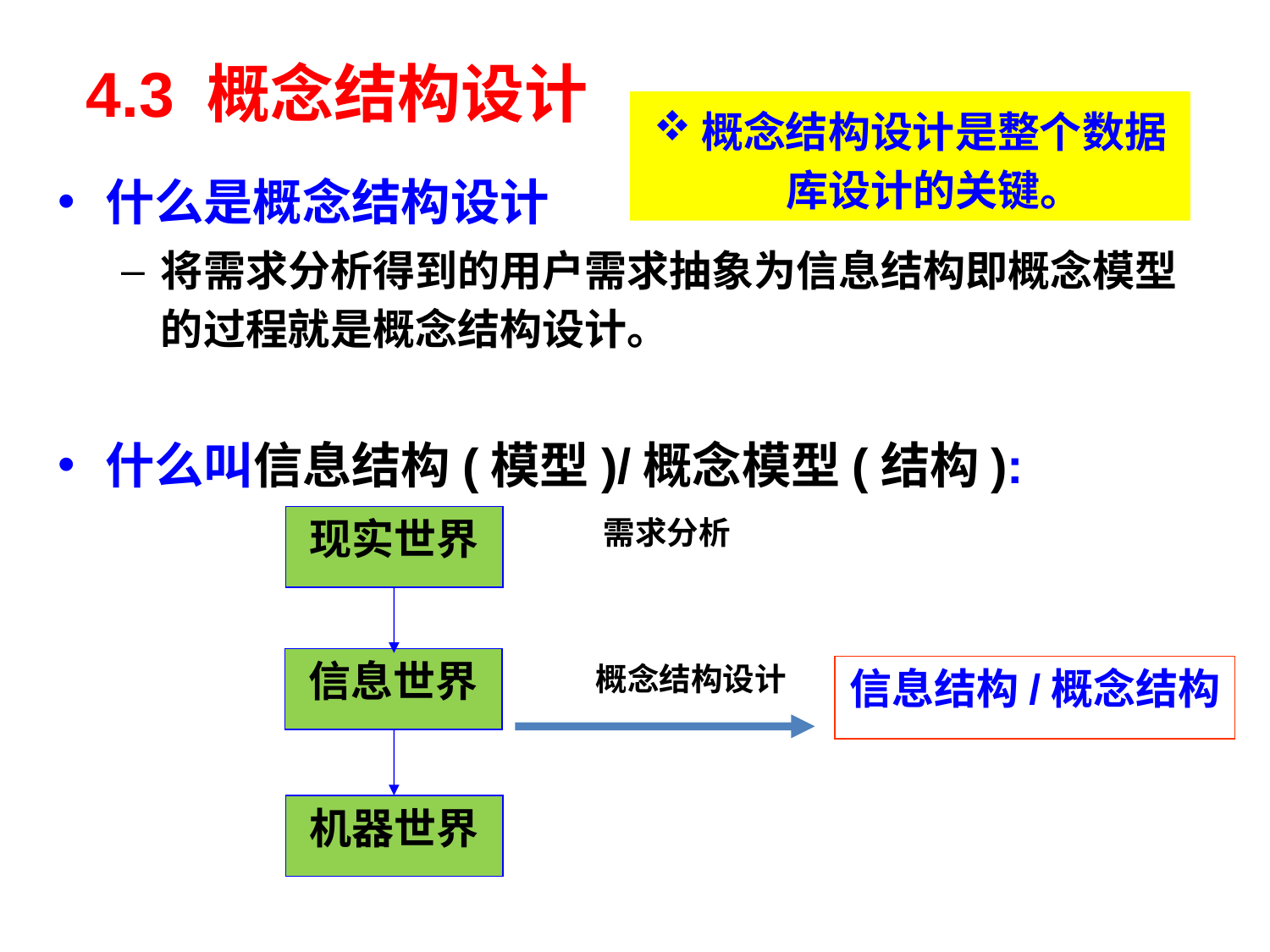

# 4.3 概念结构设计
概念结构设计是整个数据库设计的关键。
什么是概念结构设计
将需求分析得到的用户需求抽象为信息结构即概念模型的过程就是概念结构设计。

什么叫信息结构(模型)/概念模型(结构):
现实世界
需求分析

信息世界
概念结构设计
信息结构/概念结构

机器世界